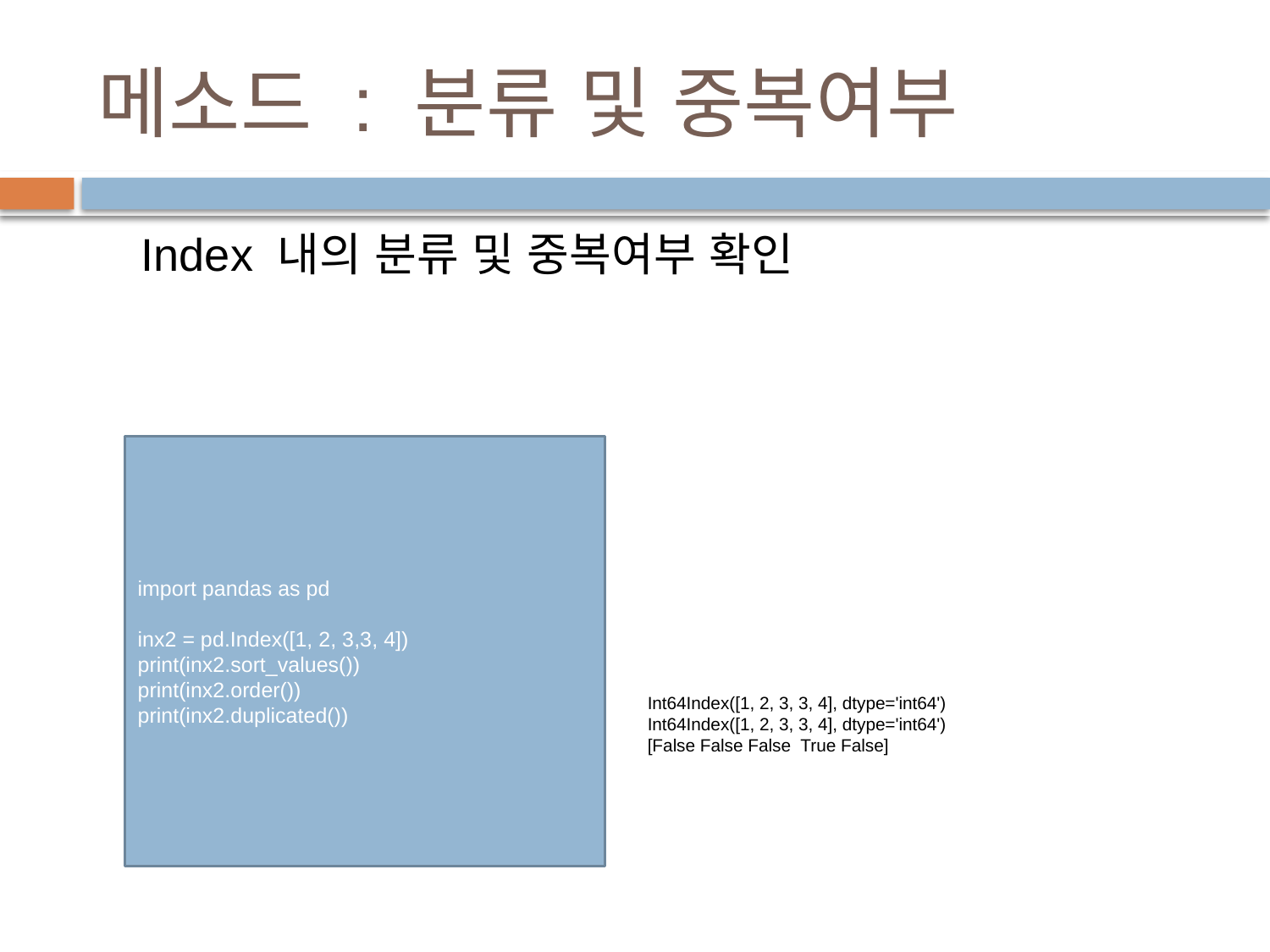

# 메소드 : 분류 및 중복여부
Index 내의 분류 및 중복여부 확인
import pandas as pd

inx2 = pd.Index([1, 2, 3,3, 4])
print(inx2.sort_values())
print(inx2.order())
print(inx2.duplicated())
Int64Index([1, 2, 3, 3, 4], dtype='int64')
Int64Index([1, 2, 3, 3, 4], dtype='int64')
[False False False  True False]